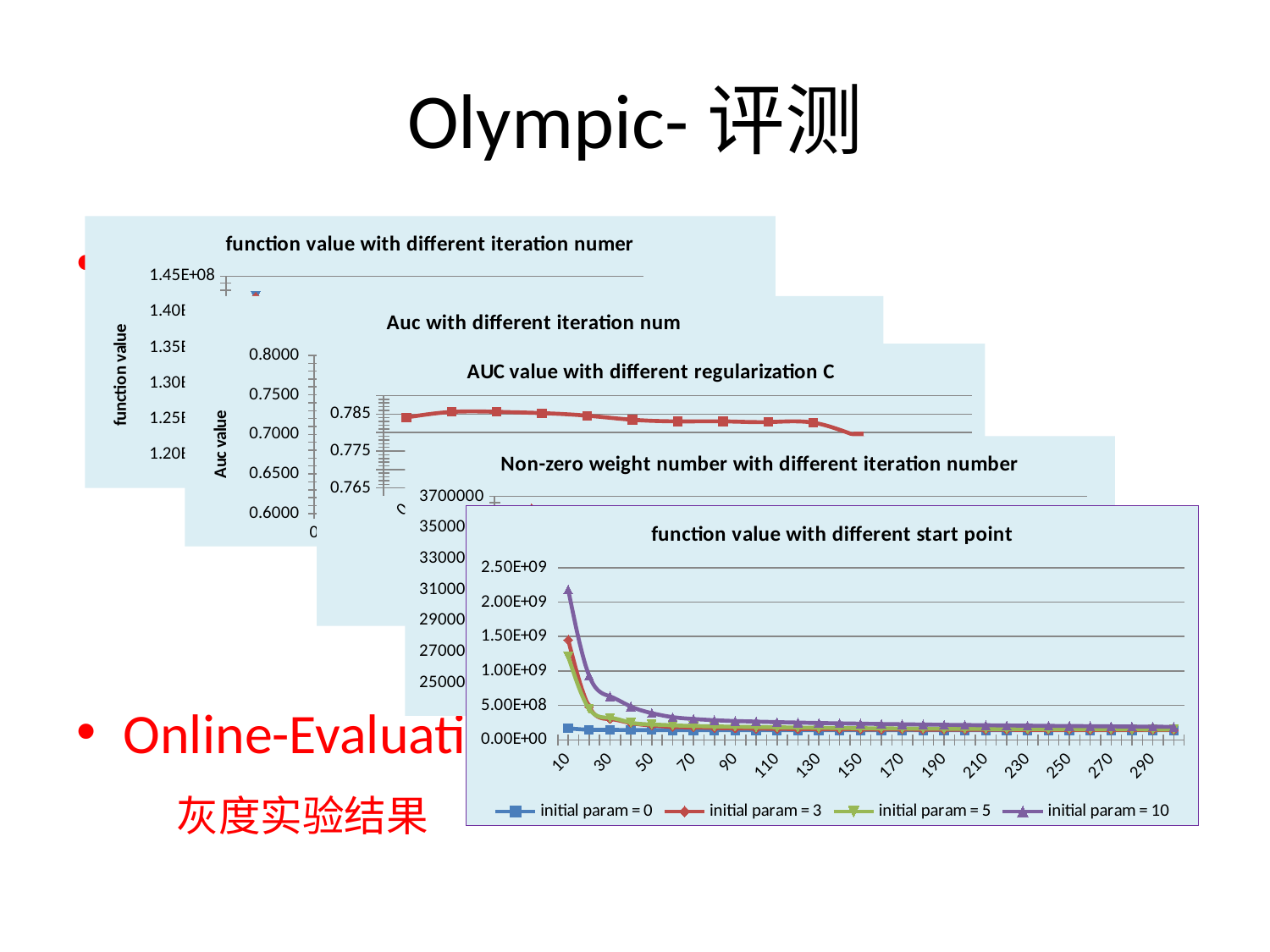

# Olympic-评测

### Chart: function value with different iteration numer

| Category | c=0.5 | c=1.0 | c=2.0 | c=3.0 |
|---|---|---|---|---|
Offline-Evaluation

Online-Evaluation
       灰度实验结果

### Chart: Auc with different iteration num

| Category | auc |
|---|---|

### Chart: AUC value with different regularization C

| Category | AUC value |
|---|---|
| 0 | 0.7840944967780048 |
| 1.0000000000000041E-3 | 0.7855792300640017 |
| 1.0000000000000005E-2 | 0.785605140788 |
| 0.1 | 0.785257446894 |
| 0.5 | 0.7845611073619996 |
| 0.8 | 0.7834679985519996 |
| 0.9 | 0.7830218493080041 |
| 0.95000000000000062 | 0.7830291662090006 |
| 1 | 0.782841975825 |
| 1.05 | 0.7826701736580055 |
| 2 | 0.7789292604910065 |
| 3 | 0.7752413673840055 |
| 4 | 0.771923909613 |

### Chart: Non-zero weight number with different iteration number

| Category | c=1.0 |
|---|---|

### Chart: function value with different start point

| Category | initial param = 0 | initial param = 3 | initial param = 5 | initial param = 10 |
|---|---|---|---|---|
| 10 | 166309125.73 | 1452032354.6 | 1210254226.7 | 2181455687.3 |
| 20 | 147012921.49 | 481646284.7 | 452401353.8 | 933355020.949999 |
| 30 | 144265006.20999998 | 301402293.8399998 | 319615415.68 | 630912763.98 |
| 40 | 142334264.60999998 | 242967622.20999998 | 250166180.93 | 483829626.56 |
| 50 | 141234727.14 | 208987905.60999998 | 222961678.10999998 | 387848105.07999974 |
| 60 | 140705160.65 | 187620013.66 | 210739972.7 | 329921834.95 |
| 70 | 140553737.66 | 180176288.37 | 200948099.33 | 302594965.2299991 |
| 80 | 140487968.45 | 172409457.84 | 195027196.2 | 284891381.63 |
| 90 | 140458727.25 | 166532892.94 | 190346859.70999998 | 273006714.55 |
| 100 | 140442263.67 | 162737796.73 | 185821810.55 | 264733346.07 |
| 110 | 140431597.15 | 159401134.57 | 182085106.73999998 | 257050007.07 |
| 120 | 140424469.9 | 156870817.35 | 178531637.1 | 250288957.44 |
| 130 | 140419474.35 | 154690756.04 | 175037353.84 | 244622831.49 |
| 140 | 140415830.1 | 152838997.76 | 171917354.73 | 239548427.8900001 |
| 150 | 140413095.67 | 151334468.36 | 169135972.93 | 234599451.73 |
| 160 | 140410980.43 | 150164903.76 | 166648394.37 | 230027935.26 |
| 170 | 140409301.3800001 | 149204123.6 | 164521713.26999998 | 225818348.19 |
| 180 | 140407953.03 | 148381535.35 | 162597764.84 | 222005718.35 |
| 190 | 140406847.79 | 147676457.7 | 160889218.26 | 218419433.98 |
| 200 | 140405935.36 | 147049193.36 | 159390198.06 | 215019317.35 |
| 210 | 140405177.17 | 146491493.94 | 158072466.98 | 211793104.01 |
| 220 | 140404535.16 | 145991534.97 | 156912111.22 | 208735919.23999998 |
| 230 | 140403983.41 | 145543630.68 | 155884173.66 | 205870331.79 |
| 240 | 140403502.13 | 145136011.99 | 154969993.97 | 203125931.63 |
| 250 | 140403086.57 | 144765342.55 | 154131984.3800001 | 200527729.65 |
| 260 | 140402722.83 | 144428870.85 | 153361702.18 | 198032876.81 |
| 270 | 140402404.82 | 144129089.23999998 | 152642657.04 | 195654295.07 |
| 280 | 140402117.45 | 143859718.63 | 151974268.93 | 193296007.52 |
| 290 | 140401846.87 | 143617640.8 | 151353874.23999998 | 191089276.46 |
| 300 | 140401598.14 | 143398779.76999998 | 150763898.25 | 188923073.07 |